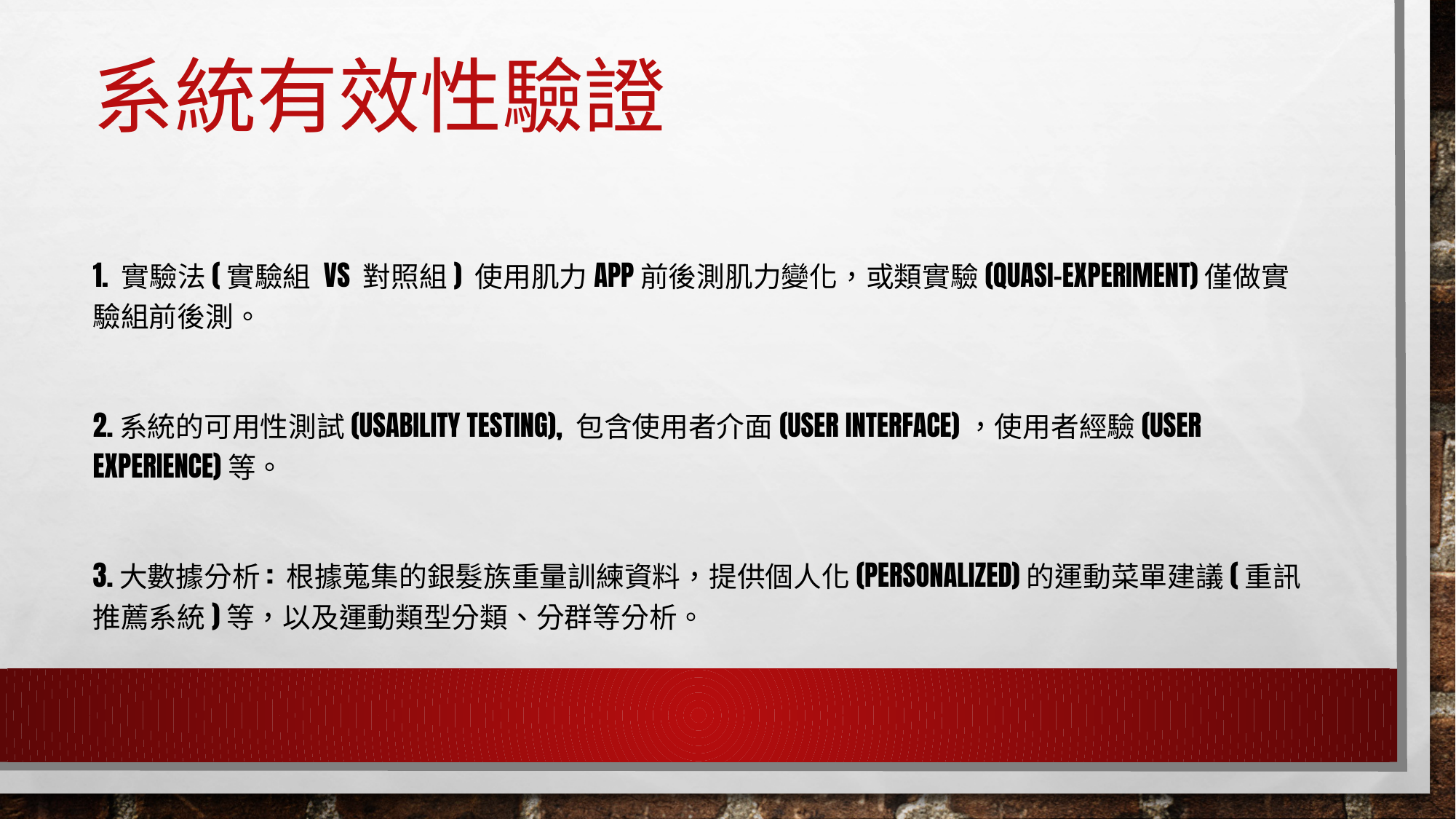

# 系統有效性驗證
1. 實驗法(實驗組 vs 對照組) 使用肌力app前後測肌力變化，或類實驗(quasi-experiment)僅做實驗組前後測。

2.系統的可用性測試(Usability Testing), 包含使用者介面(User Interface)，使用者經驗(User Experience)等。

3.大數據分析: 根據蒐集的銀髮族重量訓練資料，提供個人化(personalized)的運動菜單建議(重訊推薦系統)等，以及運動類型分類、分群等分析。